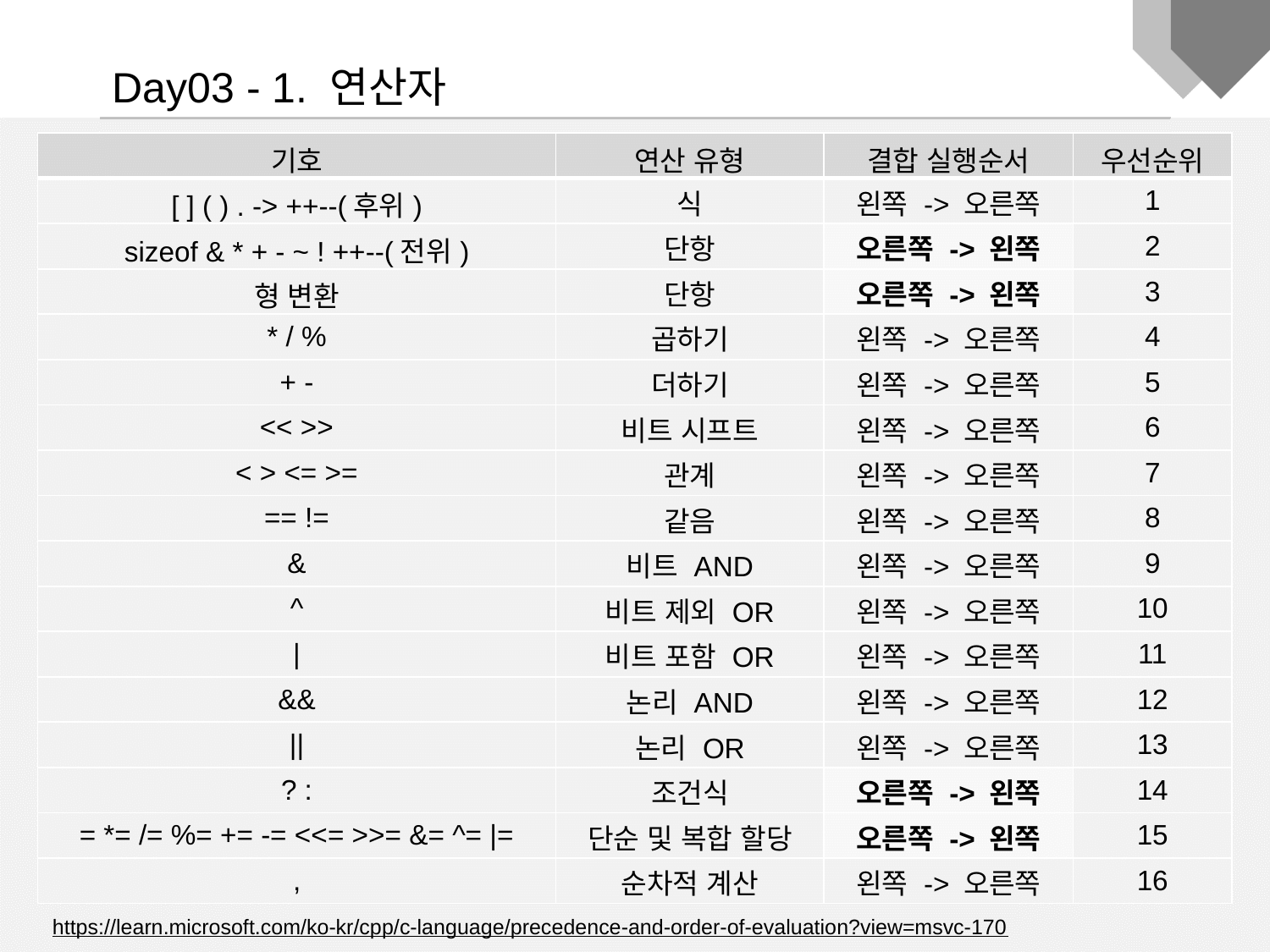

Day03 - 1. 연산자
| 기호 | 연산 유형 | 결합 실행순서 | 우선순위 |
| --- | --- | --- | --- |
| [ ] ( ) . -> ++--(후위) | 식 | 왼쪽 -> 오른쪽 | 1 |
| sizeof & \* + - ~ ! ++--(전위) | 단항 | 오른쪽 -> 왼쪽 | 2 |
| 형 변환 | 단항 | 오른쪽 -> 왼쪽 | 3 |
| \* / % | 곱하기 | 왼쪽 -> 오른쪽 | 4 |
| + - | 더하기 | 왼쪽 -> 오른쪽 | 5 |
| << >> | 비트 시프트 | 왼쪽 -> 오른쪽 | 6 |
| < > <= >= | 관계 | 왼쪽 -> 오른쪽 | 7 |
| == != | 같음 | 왼쪽 -> 오른쪽 | 8 |
| & | 비트 AND | 왼쪽 -> 오른쪽 | 9 |
| ^ | 비트 제외 OR | 왼쪽 -> 오른쪽 | 10 |
| | | 비트 포함 OR | 왼쪽 -> 오른쪽 | 11 |
| && | 논리 AND | 왼쪽 -> 오른쪽 | 12 |
| || | 논리 OR | 왼쪽 -> 오른쪽 | 13 |
| ? : | 조건식 | 오른쪽 -> 왼쪽 | 14 |
| = \*= /= %= += -= <<= >>= &= ^= |= | 단순 및 복합 할당 | 오른쪽 -> 왼쪽 | 15 |
| , | 순차적 계산 | 왼쪽 -> 오른쪽 | 16 |
https://learn.microsoft.com/ko-kr/cpp/c-language/precedence-and-order-of-evaluation?view=msvc-170